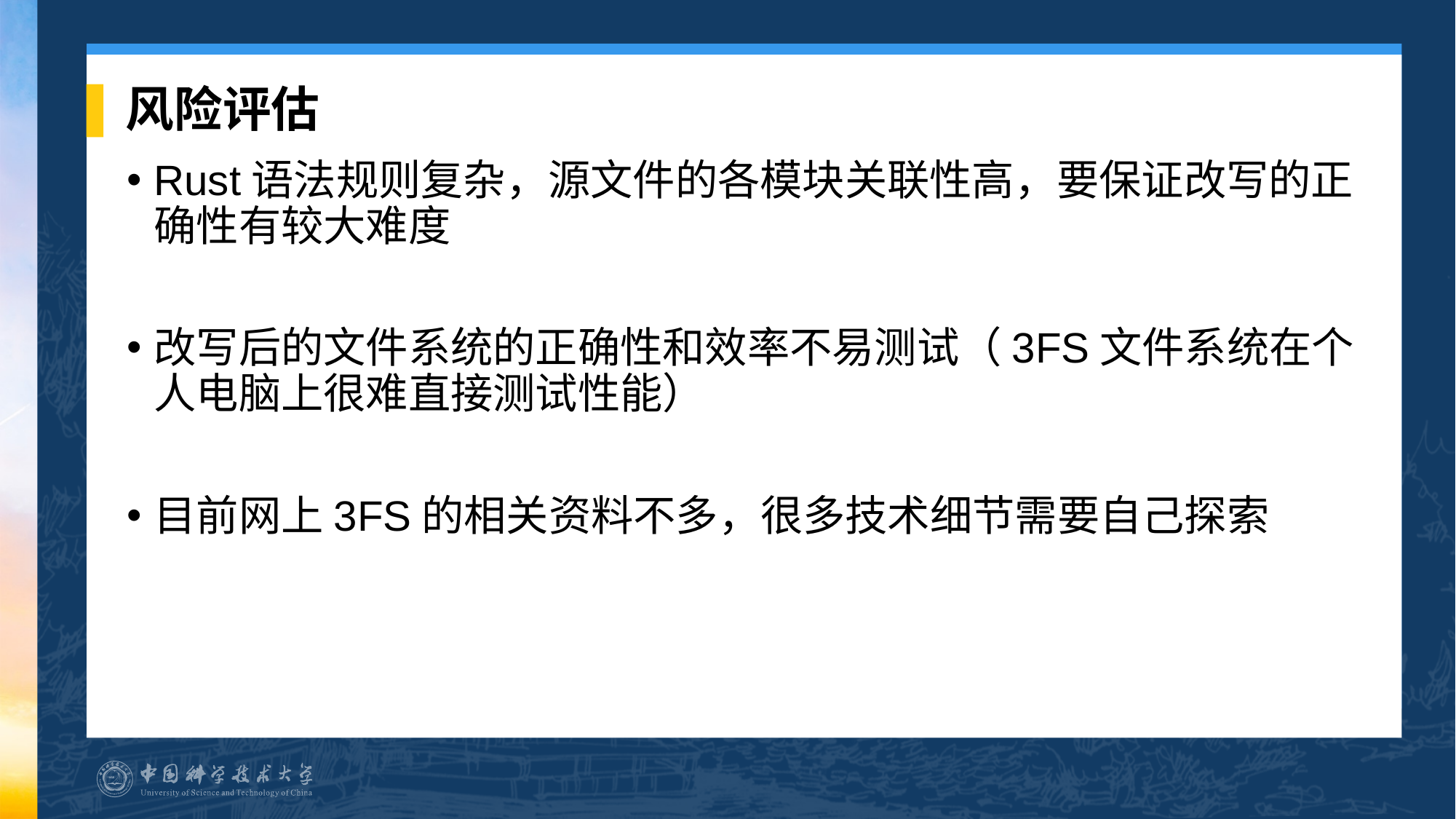

# 风险评估
Rust语法规则复杂，源文件的各模块关联性高，要保证改写的正确性有较大难度

改写后的文件系统的正确性和效率不易测试（3FS文件系统在个人电脑上很难直接测试性能）

目前网上3FS的相关资料不多，很多技术细节需要自己探索